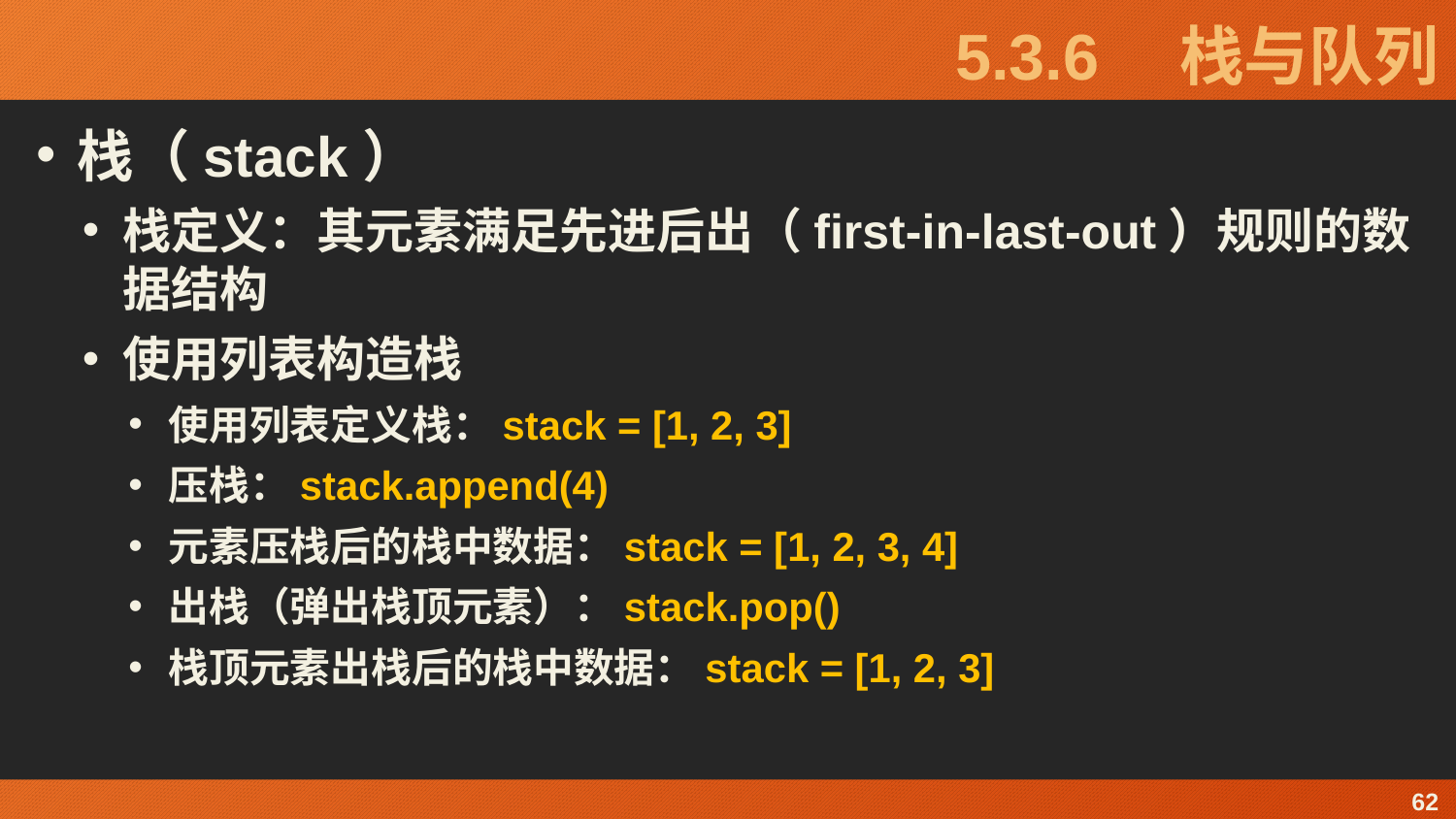

# 5.3.6　栈与队列
栈（stack）
栈定义：其元素满足先进后出（first-in-last-out）规则的数据结构
使用列表构造栈
使用列表定义栈：stack = [1, 2, 3]
压栈：stack.append(4)
元素压栈后的栈中数据：stack = [1, 2, 3, 4]
出栈（弹出栈顶元素）：stack.pop()
栈顶元素出栈后的栈中数据：stack = [1, 2, 3]
62